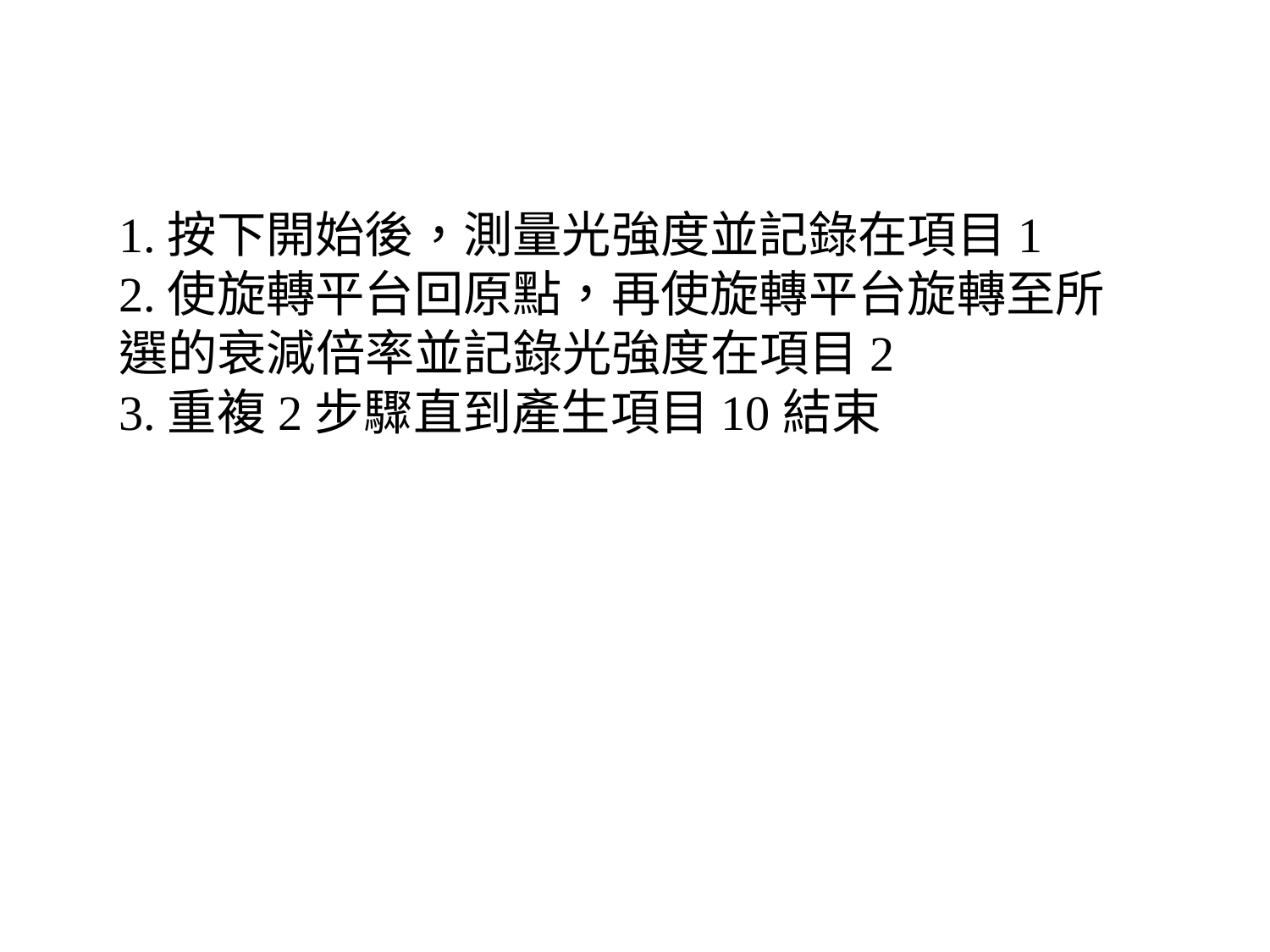

1.按下開始後，測量光強度並記錄在項目1
2.使旋轉平台回原點，再使旋轉平台旋轉至所選的衰減倍率並記錄光強度在項目2
3.重複2步驟直到產生項目10結束